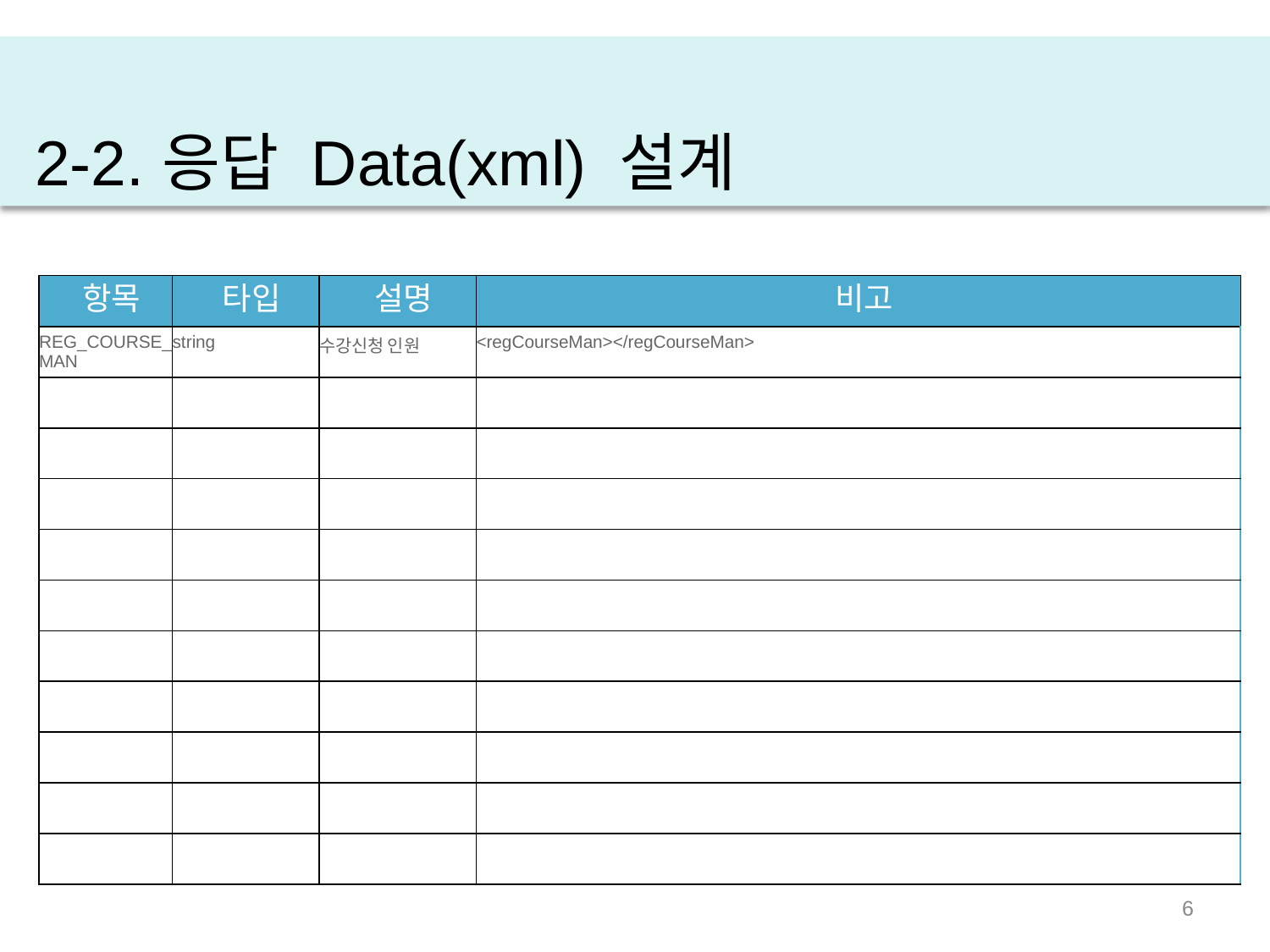

# 2-2.	응답 Data(xml) 설계
| 항목 | 타입 | 설명 | 비고 |
| --- | --- | --- | --- |
| REG\_COURSE\_MAN | string | 수강신청 인원 | <regCourseMan></regCourseMan> |
|  |  |  |  |
|  |  |  |  |
|  |  |  |  |
|  |  |  |  |
|  |  |  |  |
|  |  |  |  |
|  |  |  |  |
|  |  |  |  |
|  |  |  |  |
|  |  |  |  |
6